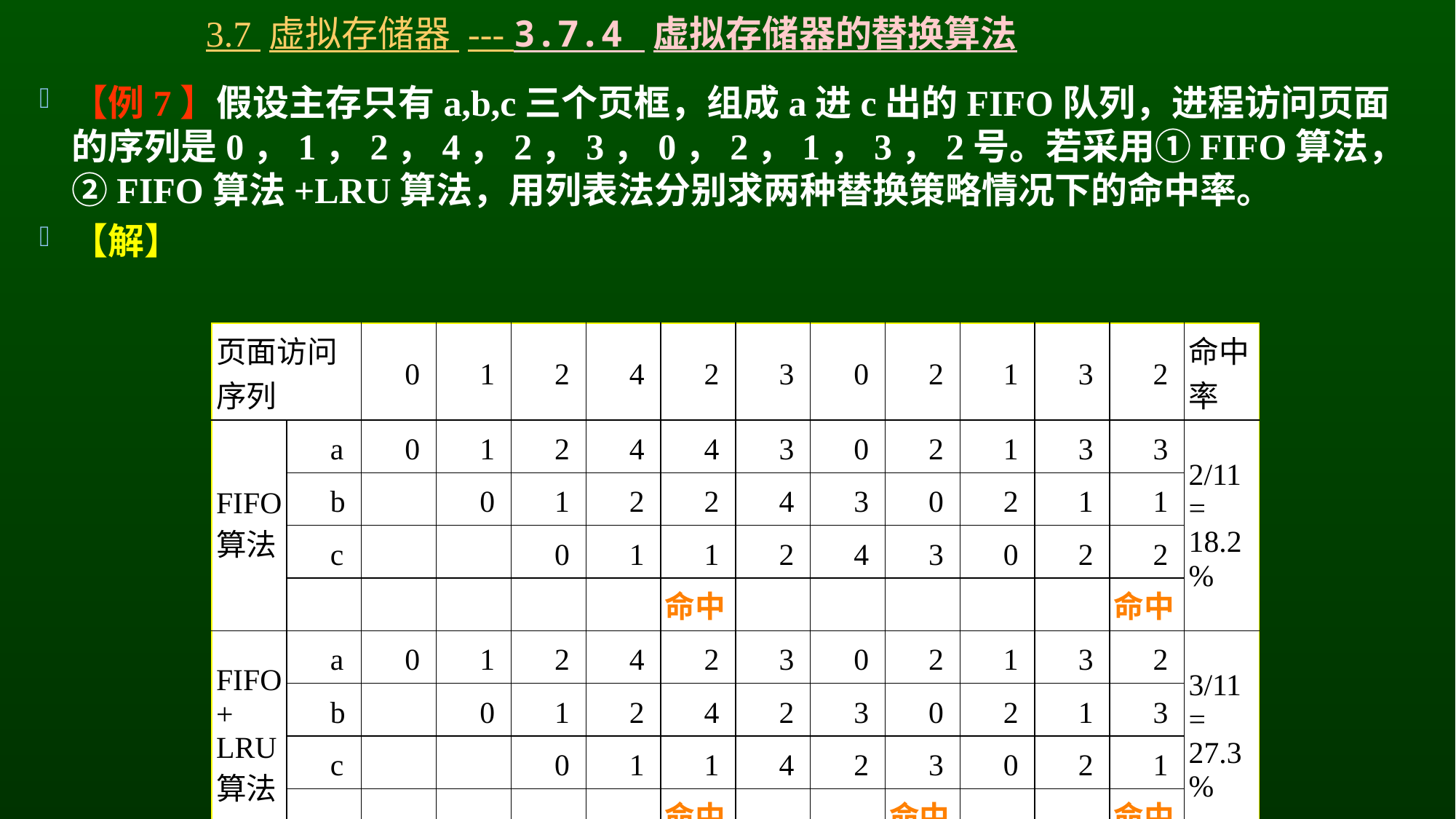

# 3.7 虚拟存储器 --- 3.7.4 虚拟存储器的替换算法
【例7】假设主存只有a,b,c三个页框，组成a进c出的FIFO队列，进程访问页面的序列是0，1，2，4，2，3，0，2，1，3，2号。若采用①FIFO算法，②FIFO算法+LRU算法，用列表法分别求两种替换策略情况下的命中率。
【解】
| 页面访问序列 |  | 0 | 1 | 2 | 4 | 2 | 3 | 0 | 2 | 1 | 3 | 2 | 命中率 |
| --- | --- | --- | --- | --- | --- | --- | --- | --- | --- | --- | --- | --- | --- |
| FIFO 算法 | a | 0 | 1 | 2 | 4 | 4 | 3 | 0 | 2 | 1 | 3 | 3 | 2/11= 18.2% |
|  | b |  | 0 | 1 | 2 | 2 | 4 | 3 | 0 | 2 | 1 | 1 |  |
|  | c |  |  | 0 | 1 | 1 | 2 | 4 | 3 | 0 | 2 | 2 |  |
|  |  |  |  |  |  | 命中 |  |  |  |  |  | 命中 |  |
| FIFO+ LRU 算法 | a | 0 | 1 | 2 | 4 | 2 | 3 | 0 | 2 | 1 | 3 | 2 | 3/11= 27.3% |
|  | b |  | 0 | 1 | 2 | 4 | 2 | 3 | 0 | 2 | 1 | 3 |  |
|  | c |  |  | 0 | 1 | 1 | 4 | 2 | 3 | 0 | 2 | 1 |  |
|  |  |  |  |  |  | 命中 |  |  | 命中 |  |  | 命中 |  |